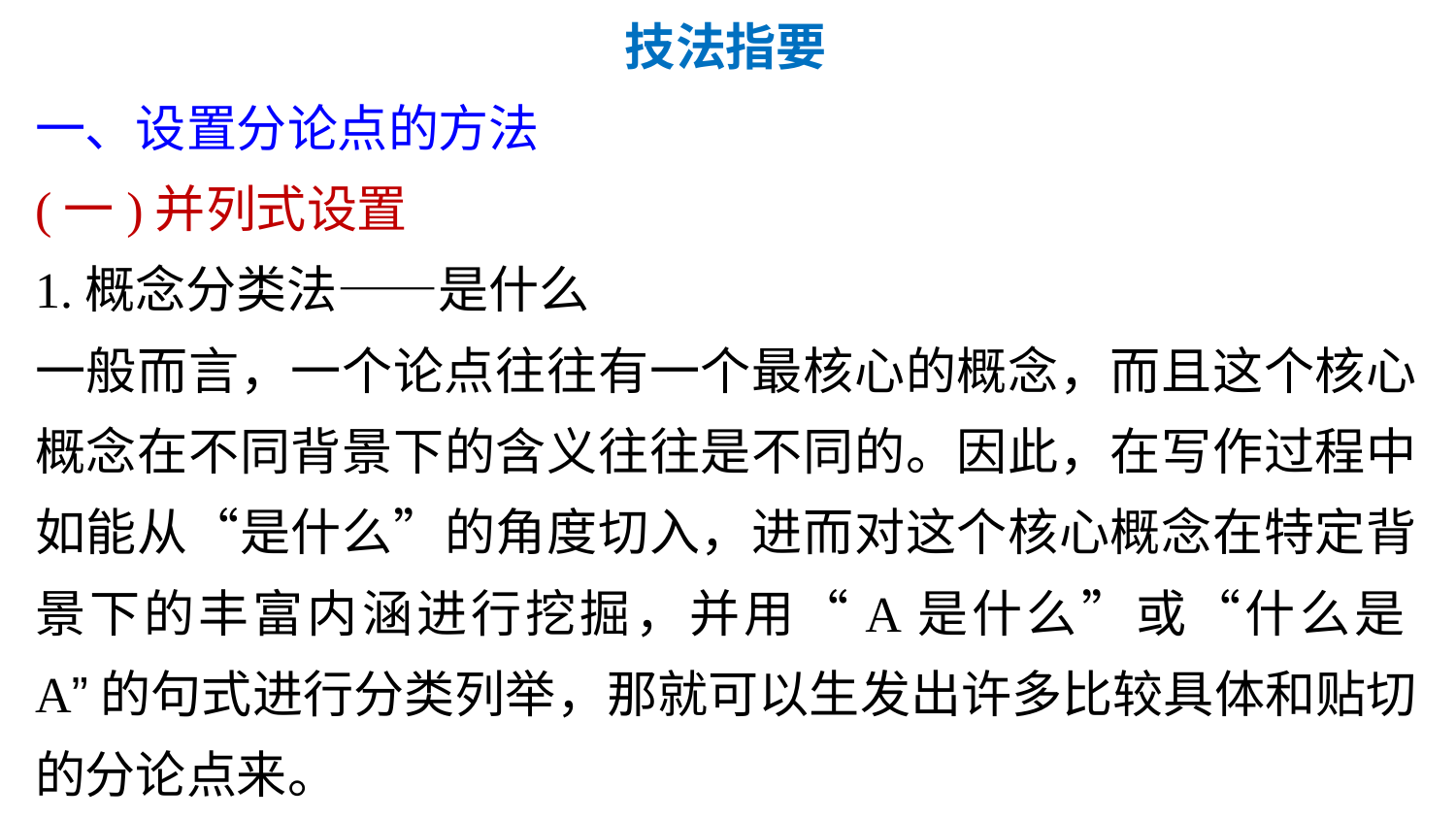

技法指要
一、设置分论点的方法
(一)并列式设置
1.概念分类法——是什么
一般而言，一个论点往往有一个最核心的概念，而且这个核心概念在不同背景下的含义往往是不同的。因此，在写作过程中如能从“是什么”的角度切入，进而对这个核心概念在特定背景下的丰富内涵进行挖掘，并用“A是什么”或“什么是A”的句式进行分类列举，那就可以生发出许多比较具体和贴切的分论点来。